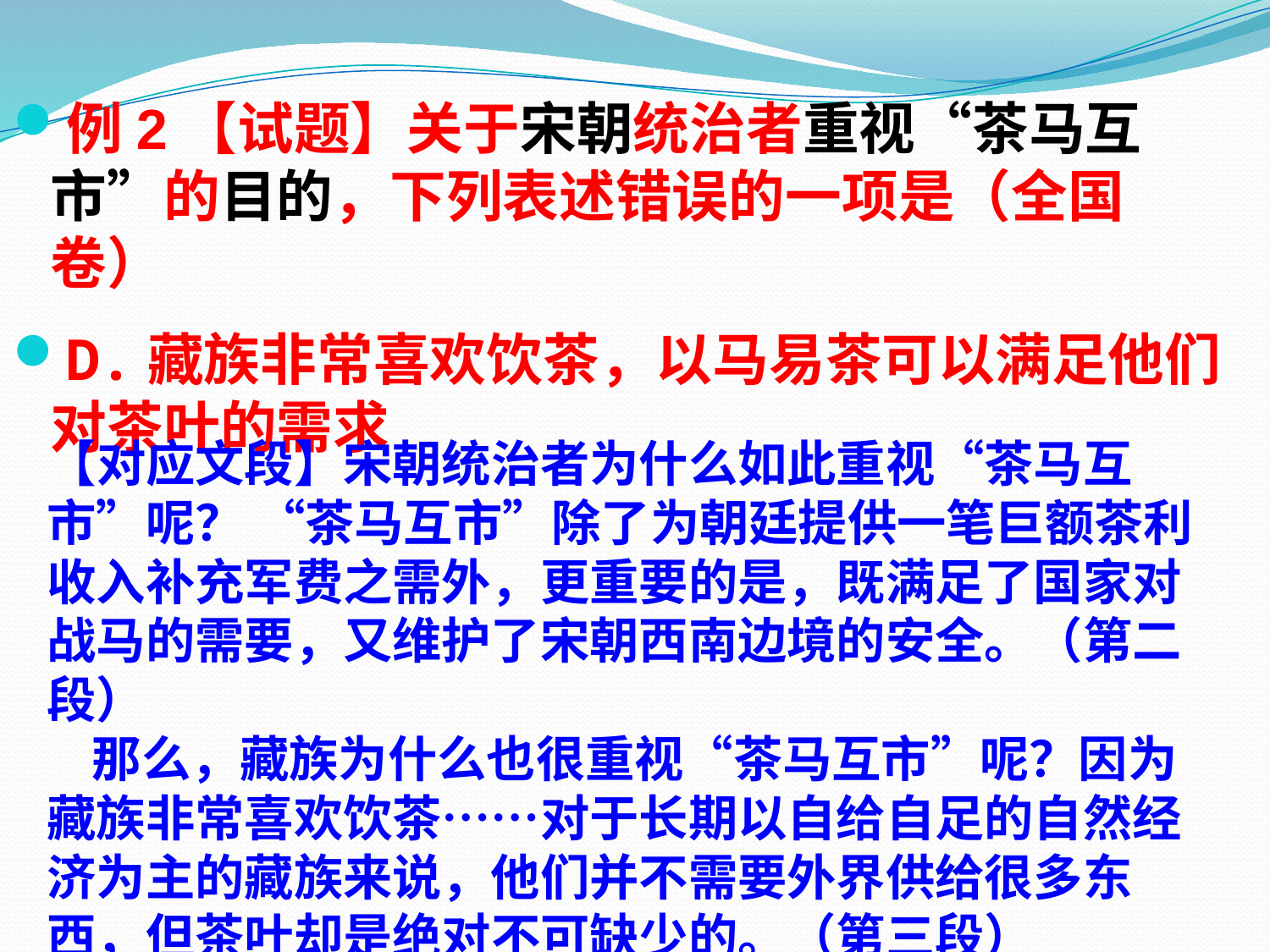

例2【试题】关于宋朝统治者重视“茶马互市”的目的，下列表述错误的一项是（全国卷）
D.藏族非常喜欢饮茶，以马易茶可以满足他们对茶叶的需求
【对应文段】宋朝统治者为什么如此重视“茶马互市”呢？ “茶马互市”除了为朝廷提供一笔巨额茶利收入补充军费之需外，更重要的是，既满足了国家对战马的需要，又维护了宋朝西南边境的安全。（第二段）
    那么，藏族为什么也很重视“茶马互市”呢？因为藏族非常喜欢饮茶……对于长期以自给自足的自然经济为主的藏族来说，他们并不需要外界供给很多东西，但茶叶却是绝对不可缺少的。（第三段）